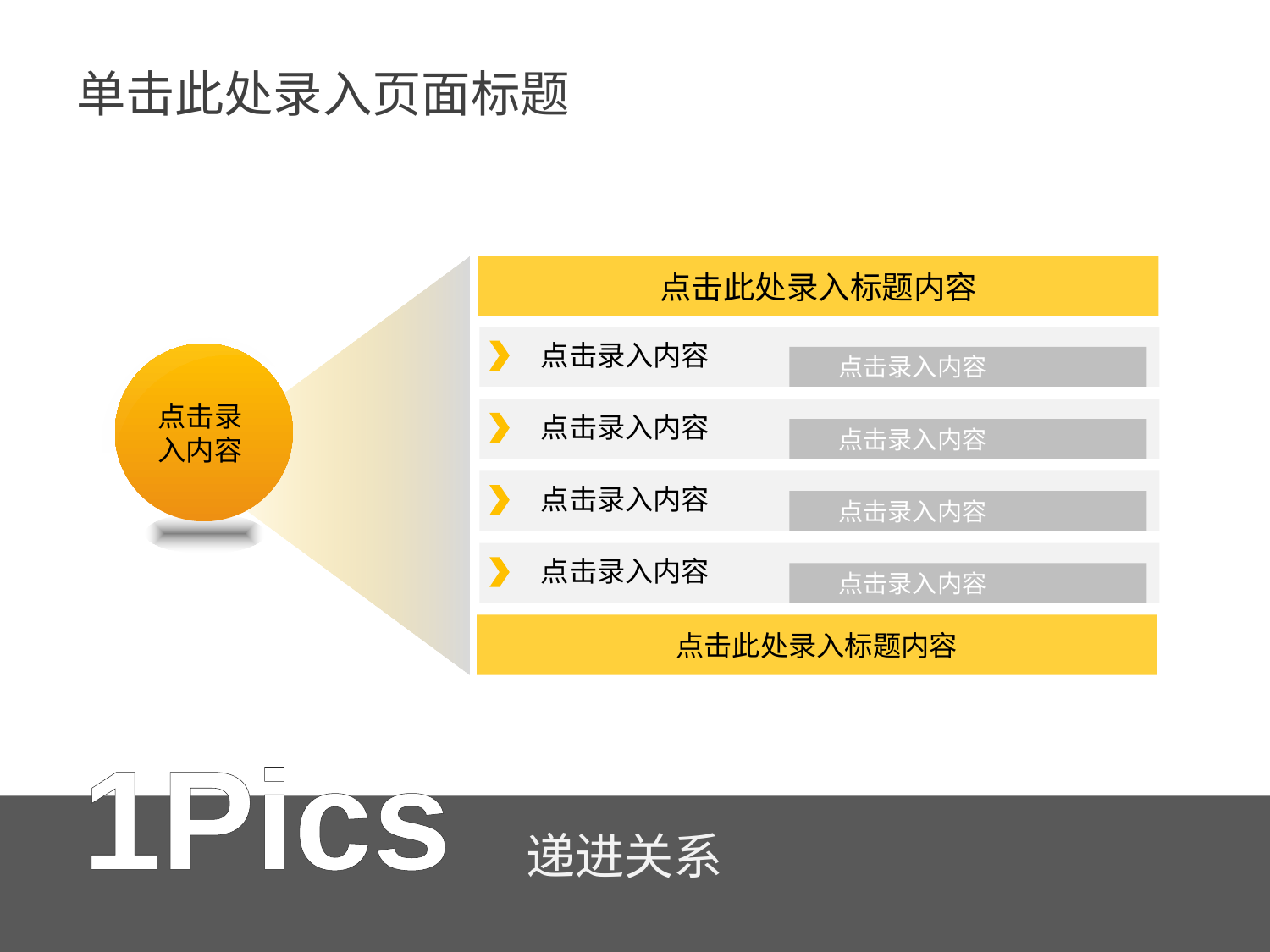

# 单击此处录入页面标题
点击此处录入标题内容

点击录入内容

点击录入内容

点击录
入内容

点击录入内容

点击录入内容

点击录入内容

点击录入内容

点击录入内容

点击录入内容

点击此处录入标题内容
1Pics

递进关系